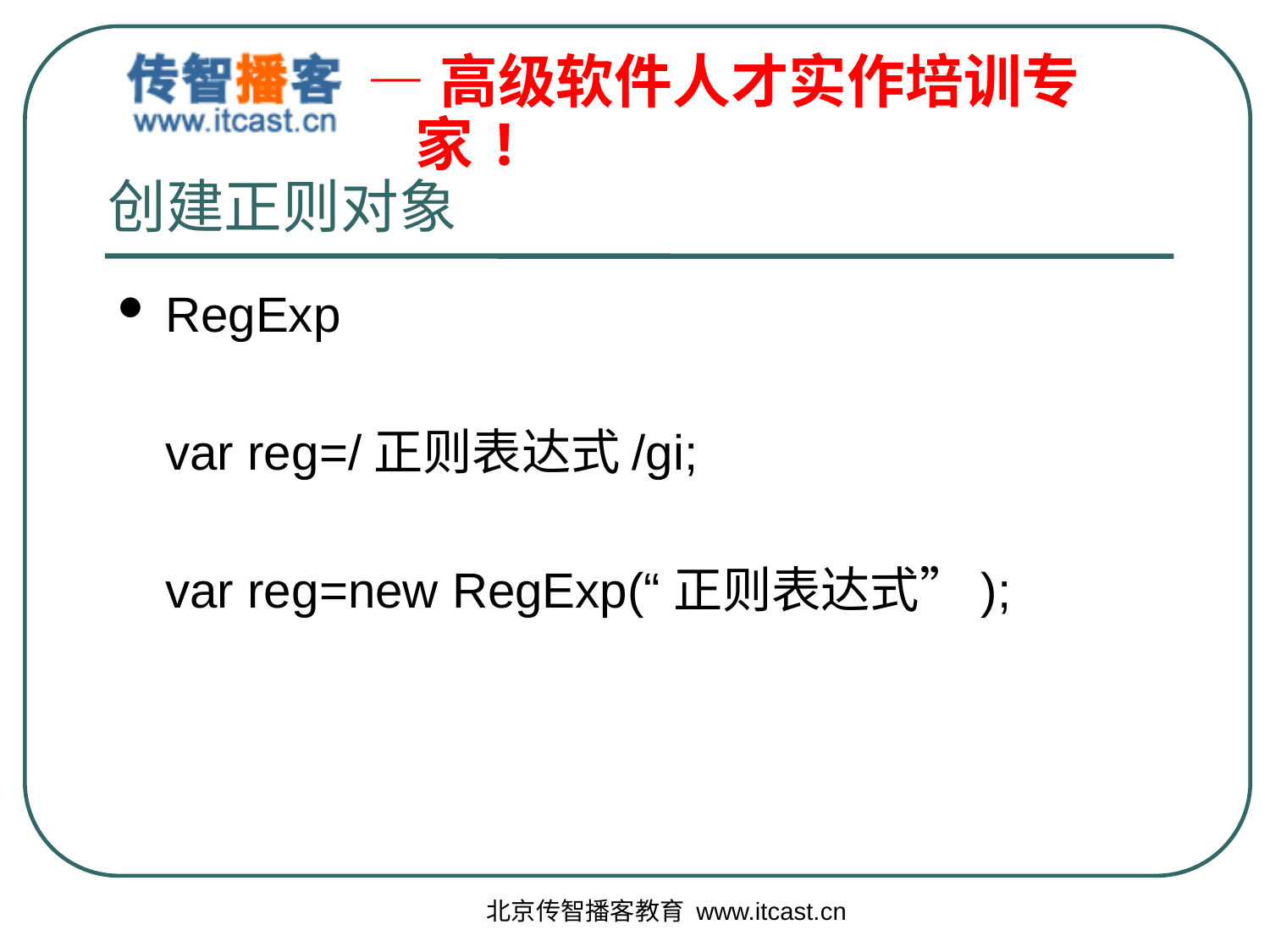

# 创建正则对象
RegExp

	var reg=/正则表达式/gi;

	var reg=new RegExp(“正则表达式”);
北京传智播客教育 www.itcast.cn